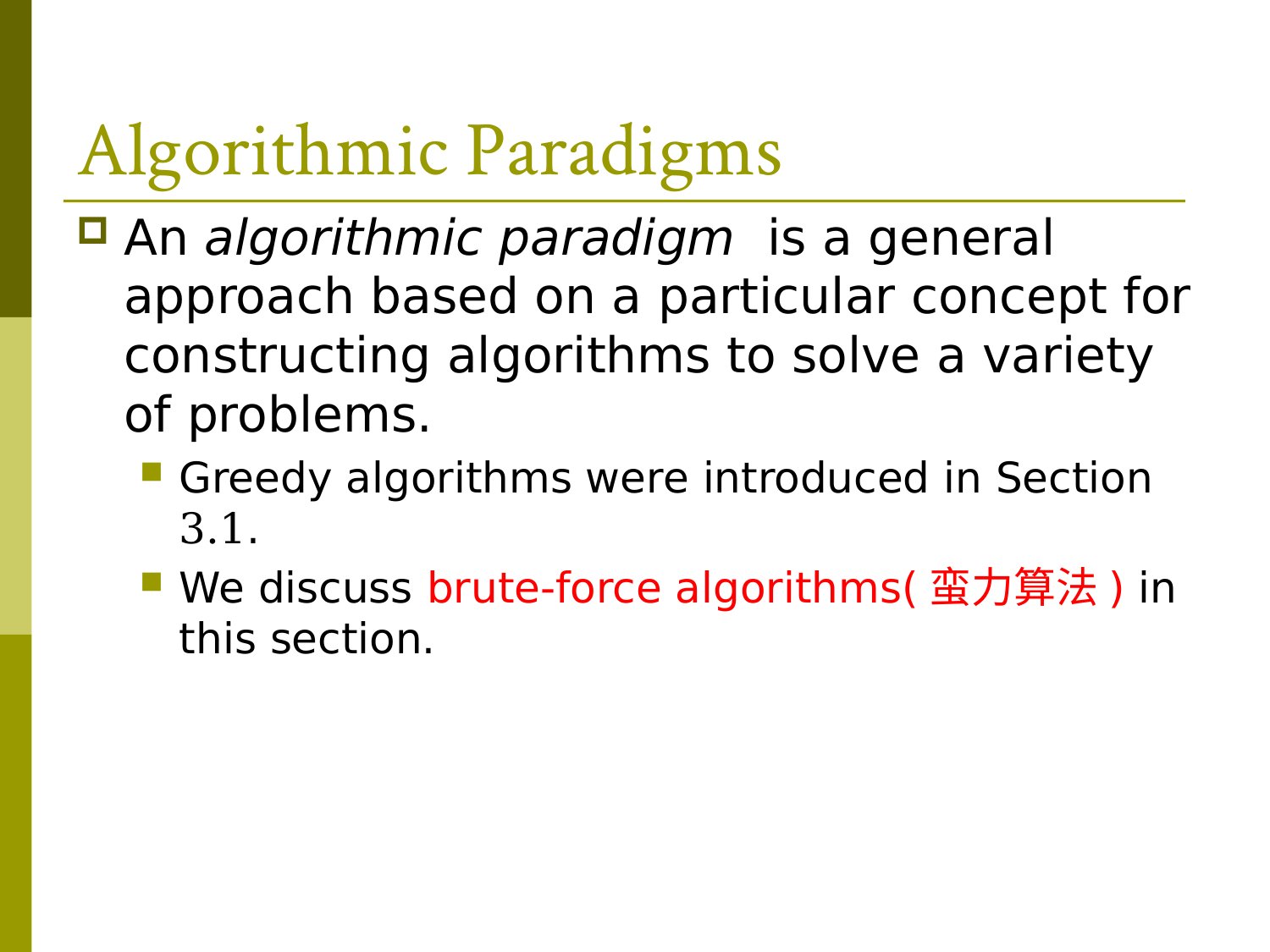

# Algorithmic Paradigms
An algorithmic paradigm  is a general approach based on a particular concept for constructing algorithms to solve a variety of problems.
Greedy algorithms were introduced in Section 3.1.
We discuss brute-force algorithms(蛮力算法) in this section.